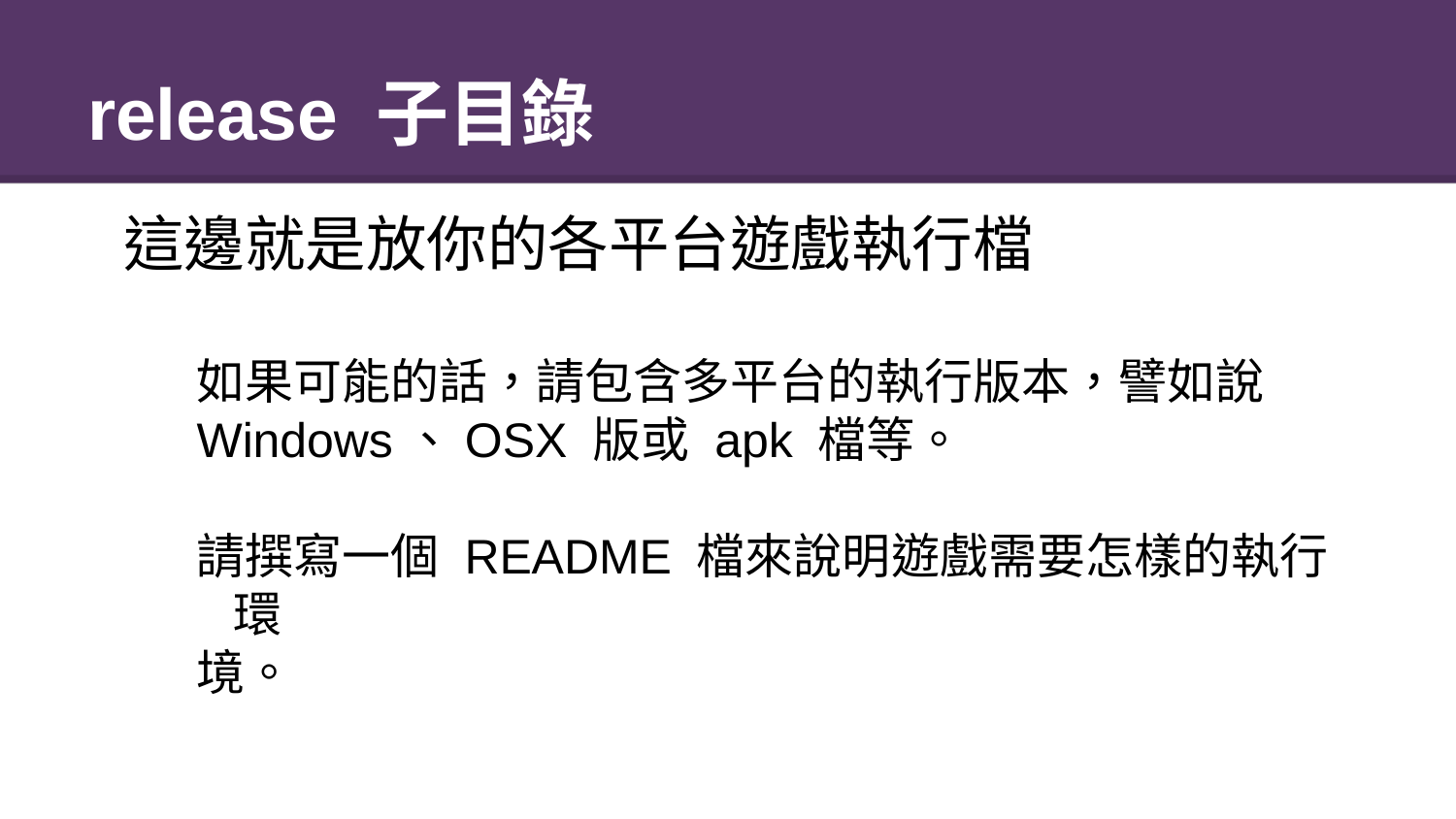

# release 子目錄
這邊就是放你的各平台遊戲執行檔

如果可能的話，請包含多平台的執行版本，譬如說
Windows、OSX 版或 apk 檔等。

請撰寫一個 README 檔來說明遊戲需要怎樣的執行環
境。